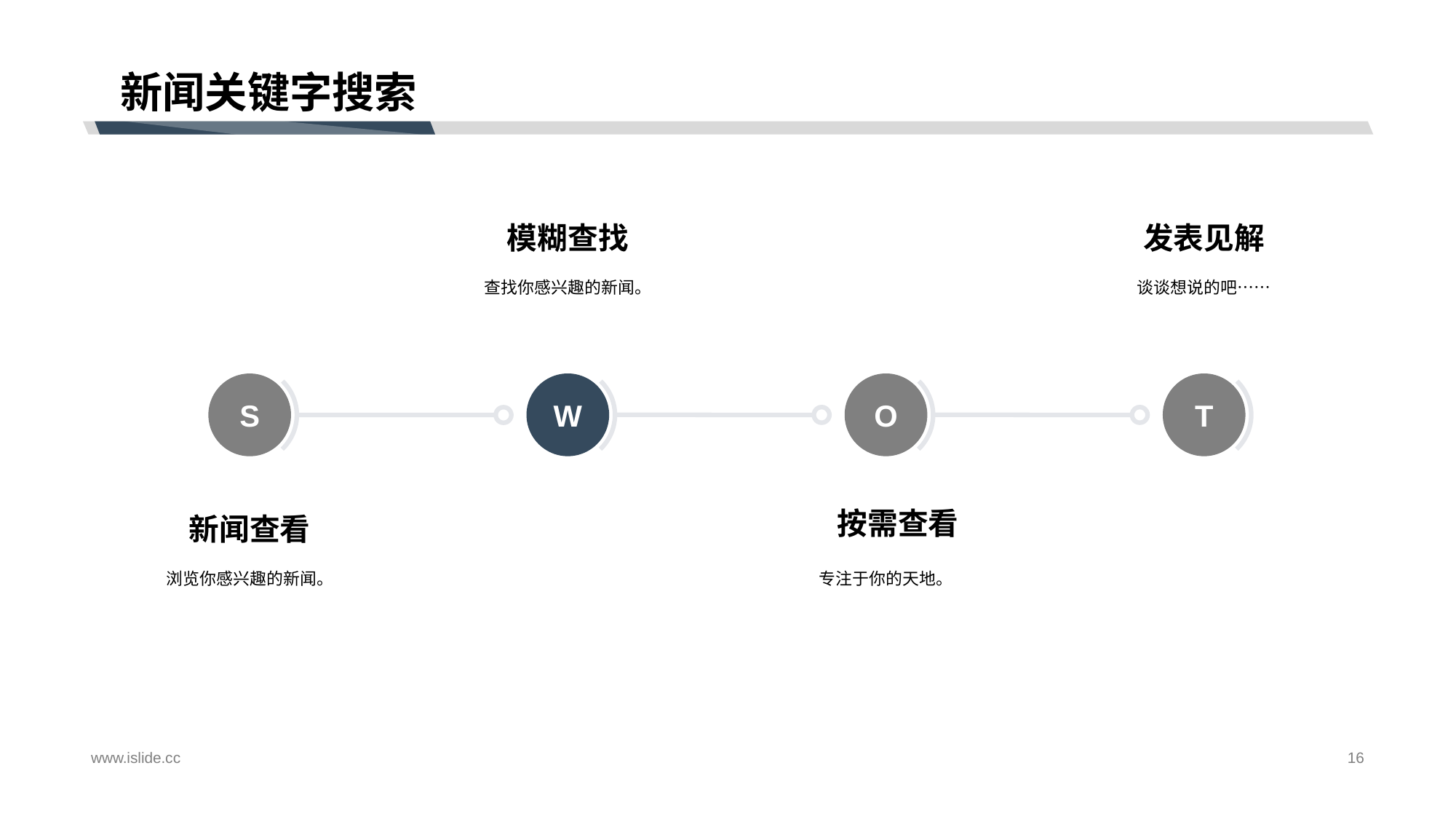

# 新闻关键字搜索
模糊查找
查找你感兴趣的新闻。
发表见解
谈谈想说的吧……

T
O
W
S

按需查看
专注于你的天地。
新闻查看
浏览你感兴趣的新闻。
www.islide.cc
16